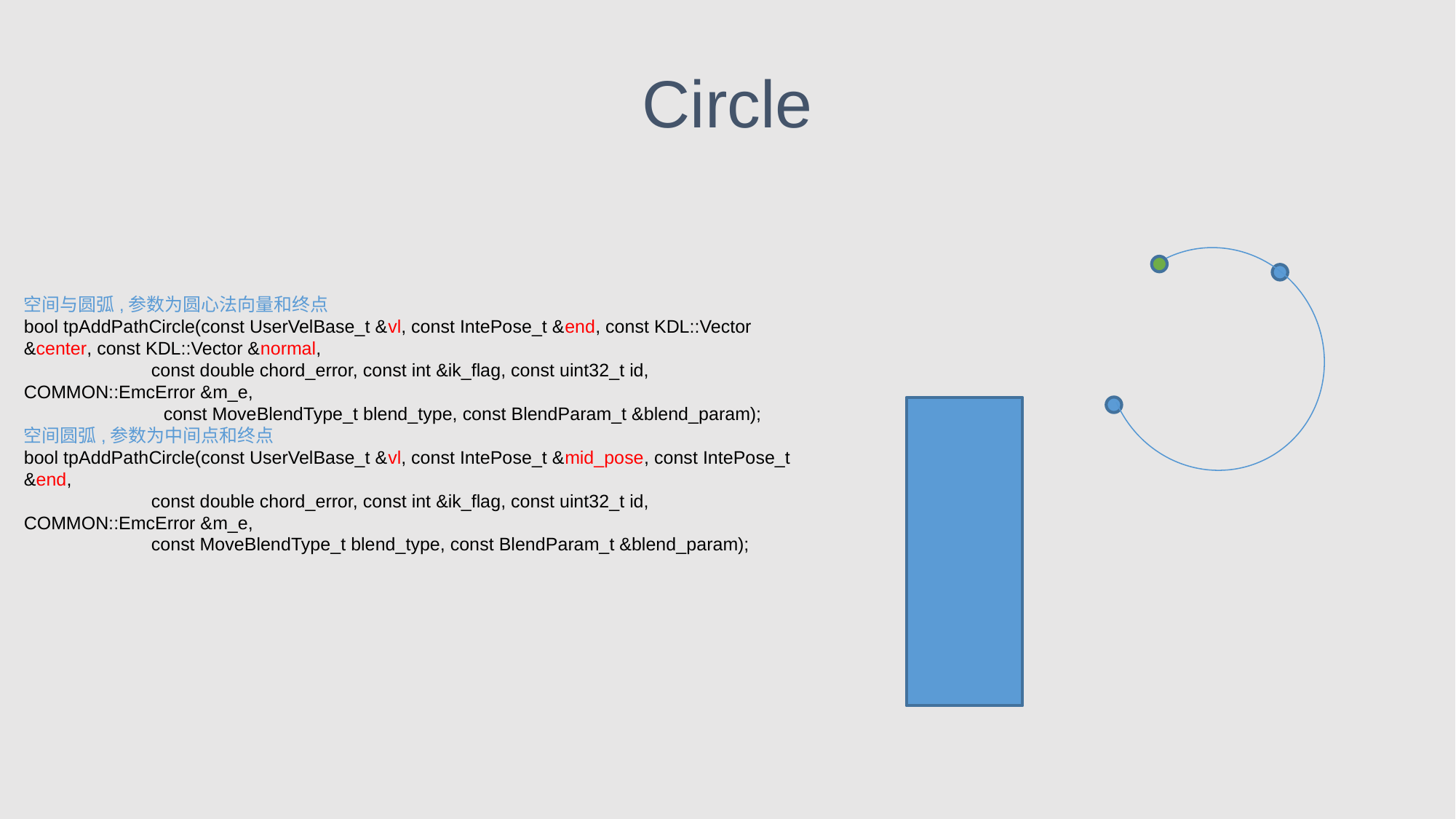

# Circle

空间与圆弧,参数为圆心法向量和终点
bool tpAddPathCircle(const UserVelBase_t &vl, const IntePose_t &end, const KDL::Vector &center, const KDL::Vector &normal,
                         const double chord_error, const int &ik_flag, const uint32_t id, COMMON::EmcError &m_e,
	      const MoveBlendType_t blend_type, const BlendParam_t &blend_param);
空间圆弧,参数为中间点和终点
bool tpAddPathCircle(const UserVelBase_t &vl, const IntePose_t &mid_pose, const IntePose_t &end,
                         const double chord_error, const int &ik_flag, const uint32_t id, COMMON::EmcError &m_e,
                         const MoveBlendType_t blend_type, const BlendParam_t &blend_param);